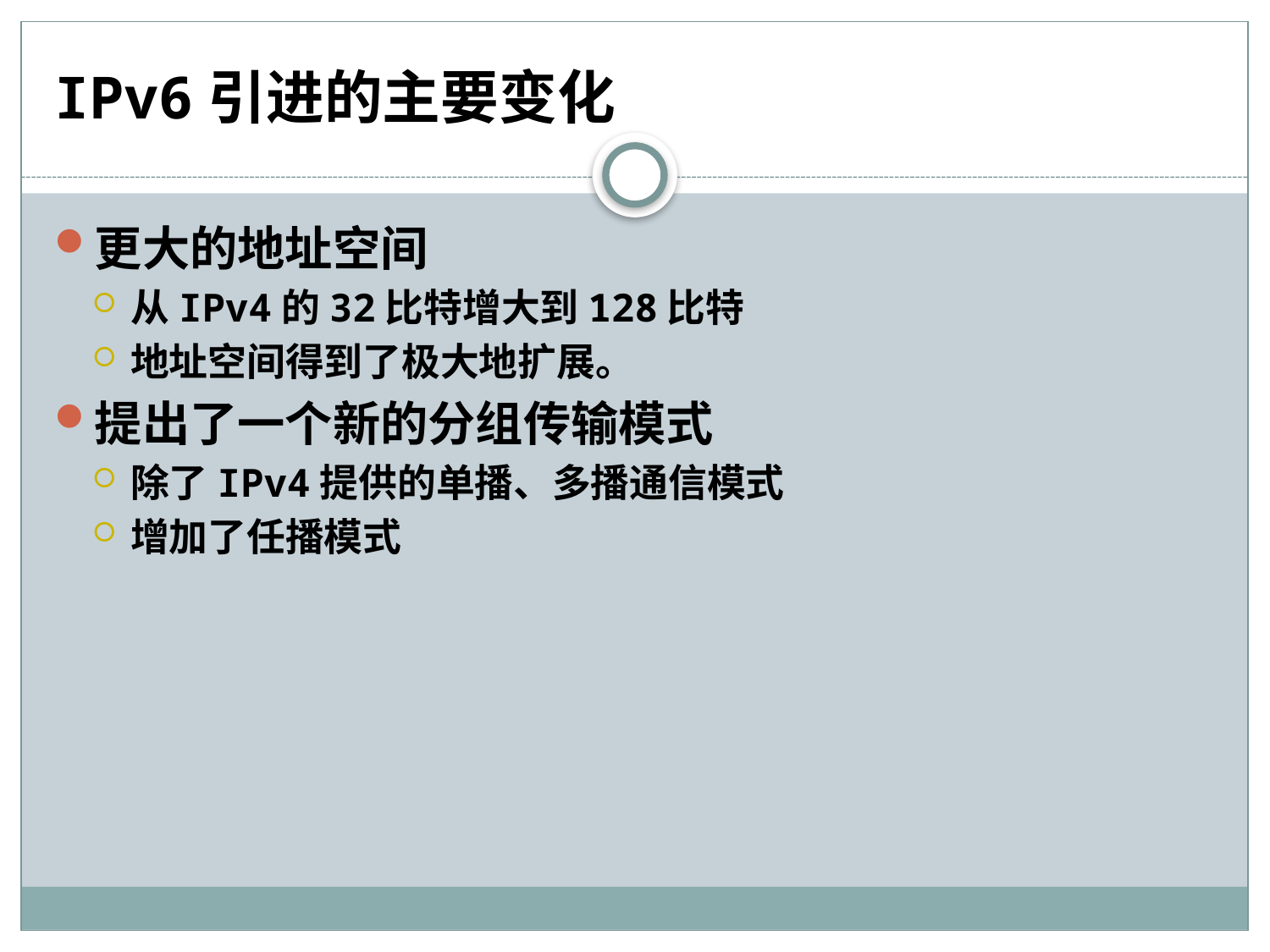

# IPv6引进的主要变化
更大的地址空间
从IPv4的32比特增大到128比特
地址空间得到了极大地扩展。
提出了一个新的分组传输模式
除了IPv4提供的单播、多播通信模式
增加了任播模式